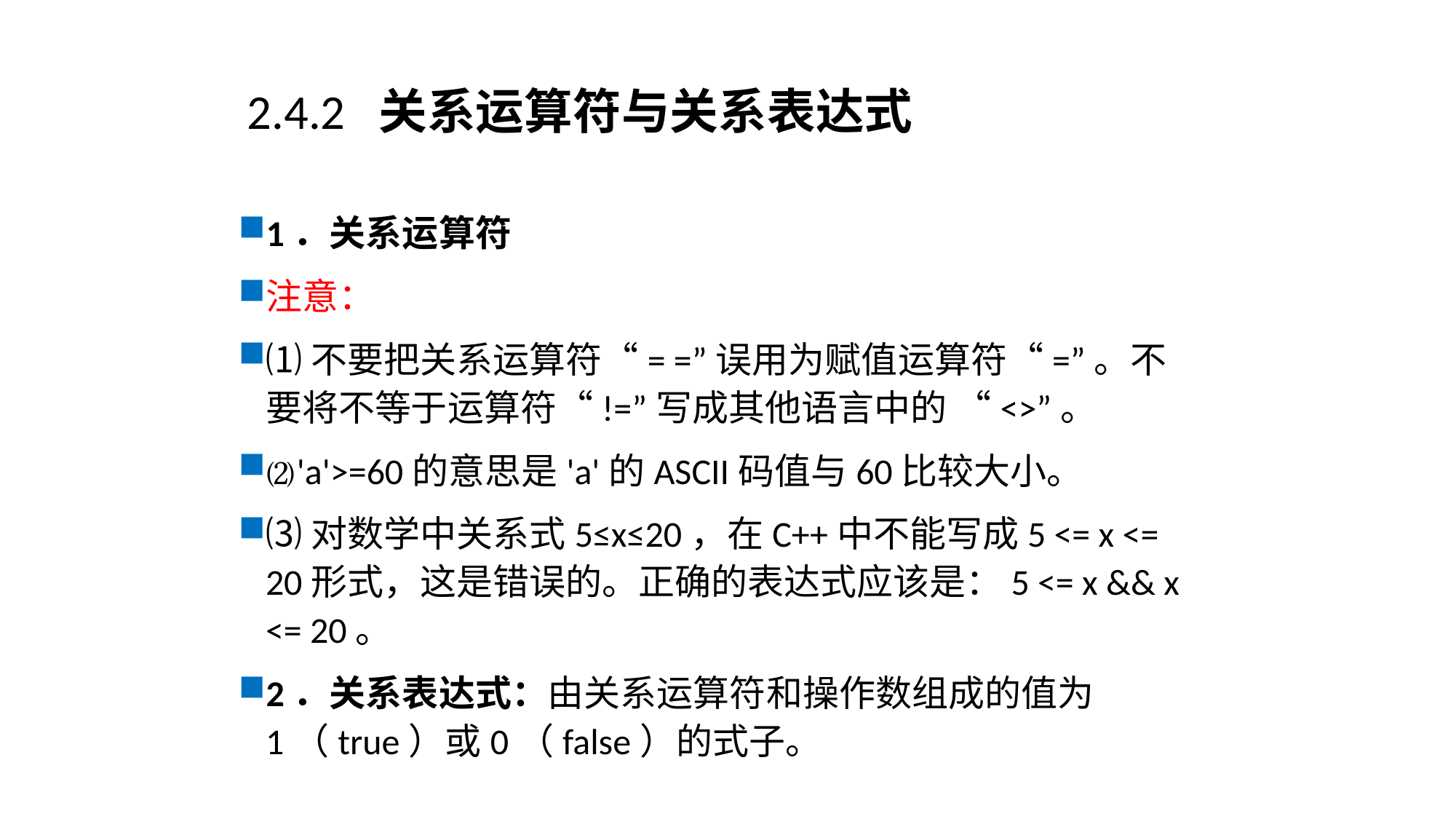

# 2.4.2  关系运算符与关系表达式
1．关系运算符
注意：
⑴不要把关系运算符“= =”误用为赋值运算符“=”。不要将不等于运算符“!=”写成其他语言中的 “<>”。
⑵'a'>=60的意思是'a'的ASCII码值与60比较大小。
⑶对数学中关系式5≤x≤20，在C++中不能写成5 <= x <= 20形式，这是错误的。正确的表达式应该是：5 <= x && x <= 20。
2．关系表达式：由关系运算符和操作数组成的值为1（true）或0（false）的式子。